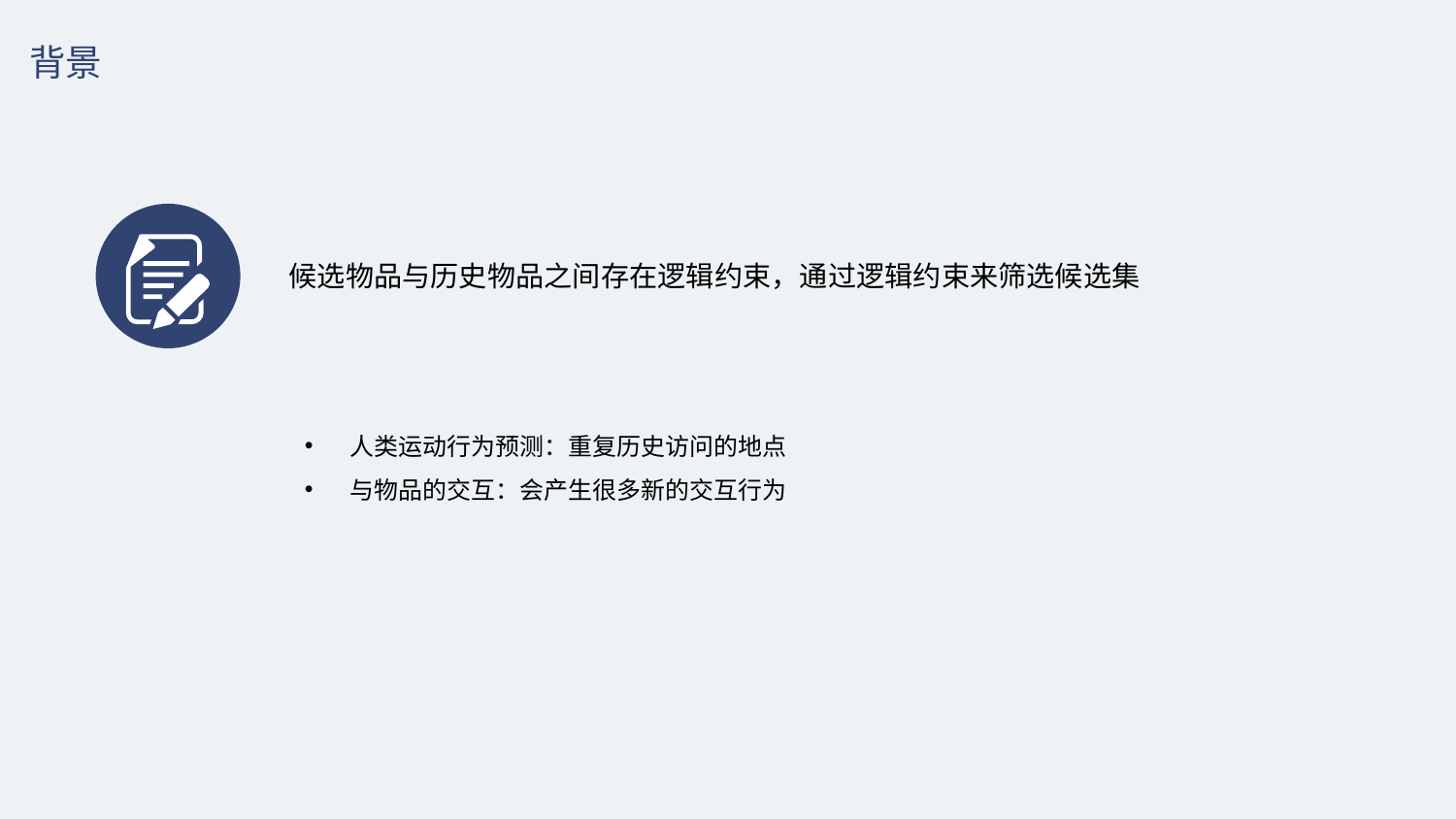

背景

候选物品与历史物品之间存在逻辑约束，通过逻辑约束来筛选候选集
人类运动行为预测：重复历史访问的地点
与物品的交互：会产生很多新的交互行为